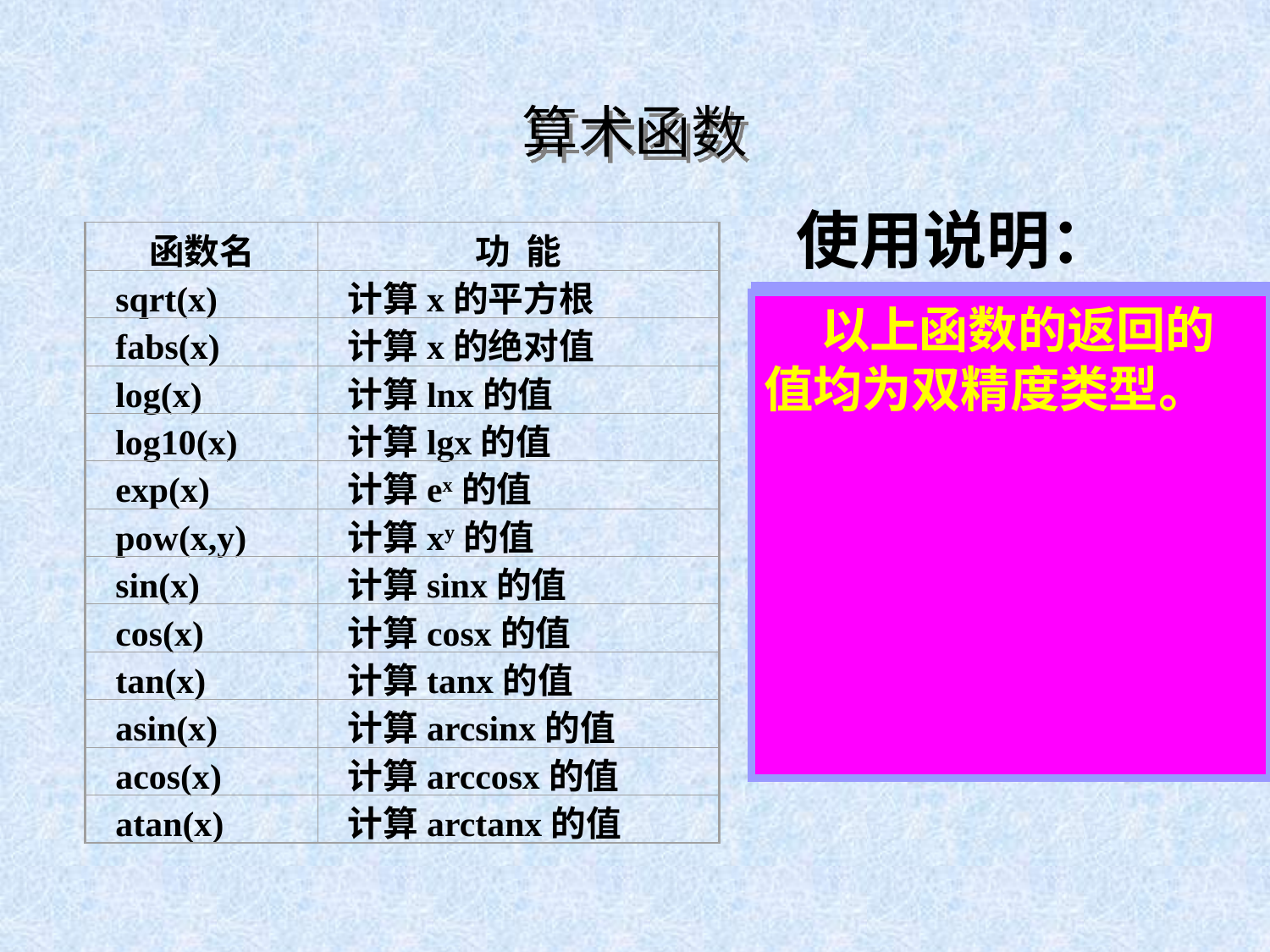

# 算术函数
使用说明：

函数名

功  能

sqrt(x)

计算x的平方根

fabs(x)

计算x的绝对值

log(x)

计算lnx的值

log10(x)

计算lgx的值

exp(x)

计算ex的值

pow(x,y)

计算xy的值

sin(x)

计算sinx的值

cos(x)

计算cosx的值

tan(x)

计算tanx的值

asin(x)

计算arcsinx的值

acos(x)

计算arccosx的值

atan(x)

计算arctanx的值

    使用数学函数时
应在该程序中加上
蕴含控制行：
# include <math.h>

    表中函数的自变
量取值应有意义。
   sqrt(1)
   sqrt(-1)
   asin(0.5)
   asin(2)

    以上函数的返回的值均为双精度类型。